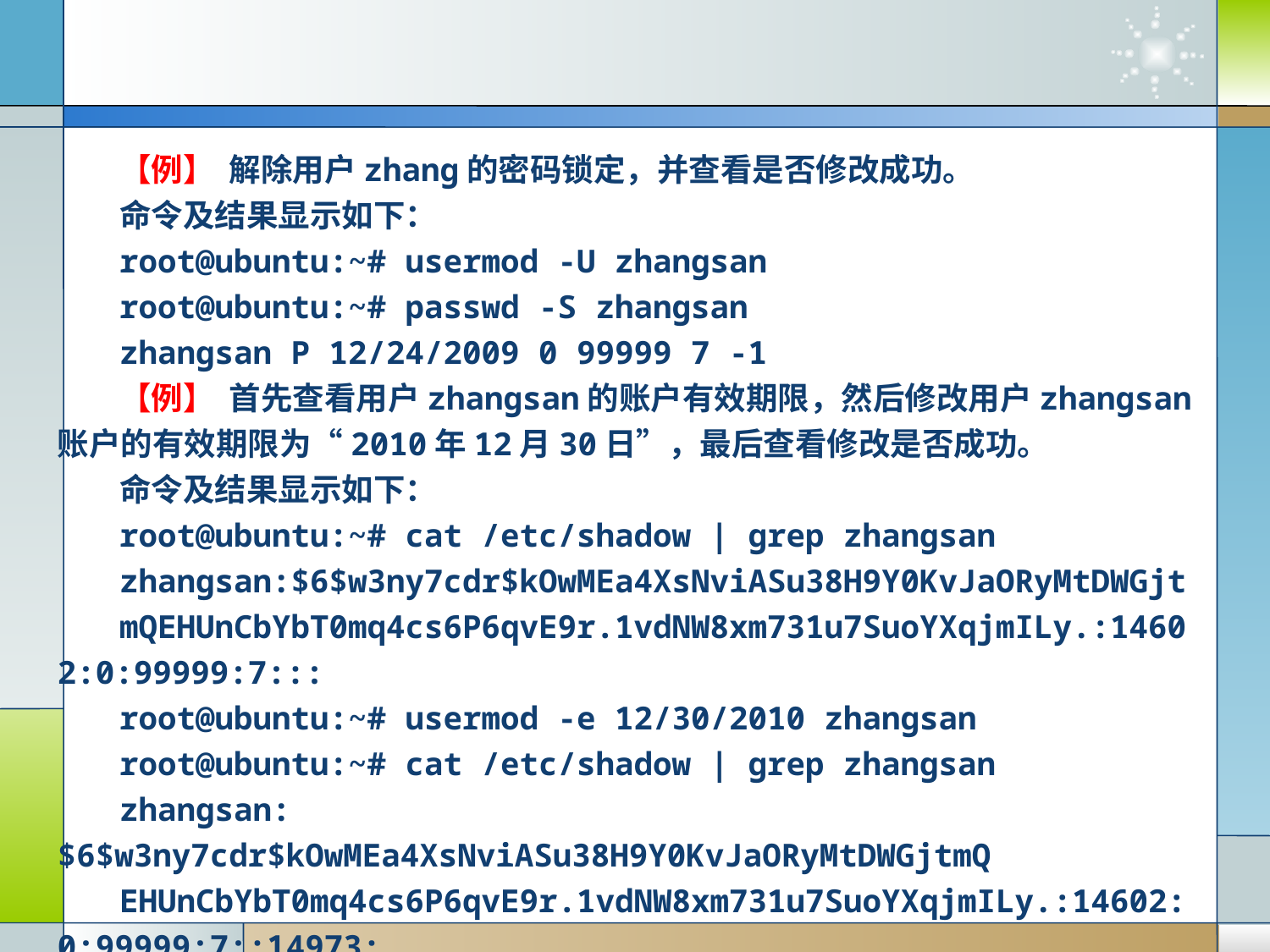

【例】  解除用户zhang的密码锁定，并查看是否修改成功。
命令及结果显示如下：
root@ubuntu:~# usermod -U zhangsan
root@ubuntu:~# passwd -S zhangsan
zhangsan P 12/24/2009 0 99999 7 -1
【例】  首先查看用户zhangsan的账户有效期限，然后修改用户zhangsan账户的有效期限为“2010年12月30日”，最后查看修改是否成功。
命令及结果显示如下：
root@ubuntu:~# cat /etc/shadow | grep zhangsan
zhangsan:$6$w3ny7cdr$kOwMEa4XsNviASu38H9Y0KvJaORyMtDWGjt
mQEHUnCbYbT0mq4cs6P6qvE9r.1vdNW8xm731u7SuoYXqjmILy.:14602:0:99999:7:::
root@ubuntu:~# usermod -e 12/30/2010 zhangsan
root@ubuntu:~# cat /etc/shadow | grep zhangsan
zhangsan: 	$6$w3ny7cdr$kOwMEa4XsNviASu38H9Y0KvJaORyMtDWGjtmQ
EHUnCbYbT0mq4cs6P6qvE9r.1vdNW8xm731u7SuoYXqjmILy.:14602:0:99999:7::14973: